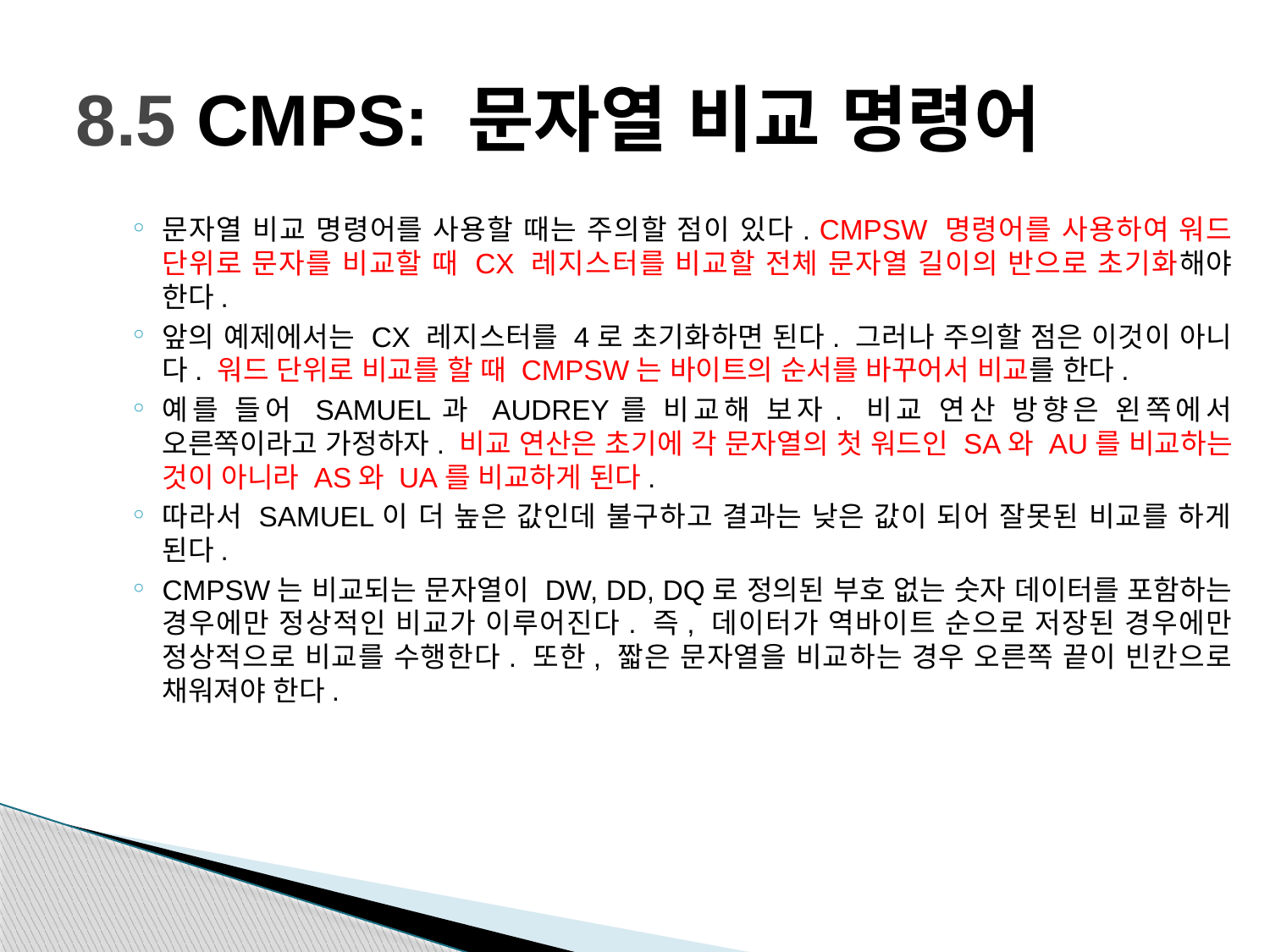

# 8.5 CMPS: 문자열 비교 명령어
문자열 비교 명령어를 사용할 때는 주의할 점이 있다. CMPSW 명령어를 사용하여 워드 단위로 문자를 비교할 때 CX 레지스터를 비교할 전체 문자열 길이의 반으로 초기화해야 한다.
앞의 예제에서는 CX 레지스터를 4로 초기화하면 된다. 그러나 주의할 점은 이것이 아니다. 워드 단위로 비교를 할 때 CMPSW는 바이트의 순서를 바꾸어서 비교를 한다.
예를 들어 SAMUEL과 AUDREY를 비교해 보자. 비교 연산 방향은 왼쪽에서 오른쪽이라고 가정하자. 비교 연산은 초기에 각 문자열의 첫 워드인 SA와 AU를 비교하는 것이 아니라 AS와 UA를 비교하게 된다.
따라서 SAMUEL이 더 높은 값인데 불구하고 결과는 낮은 값이 되어 잘못된 비교를 하게 된다.
CMPSW는 비교되는 문자열이 DW, DD, DQ로 정의된 부호 없는 숫자 데이터를 포함하는 경우에만 정상적인 비교가 이루어진다. 즉, 데이터가 역바이트 순으로 저장된 경우에만 정상적으로 비교를 수행한다. 또한, 짧은 문자열을 비교하는 경우 오른쪽 끝이 빈칸으로 채워져야 한다.